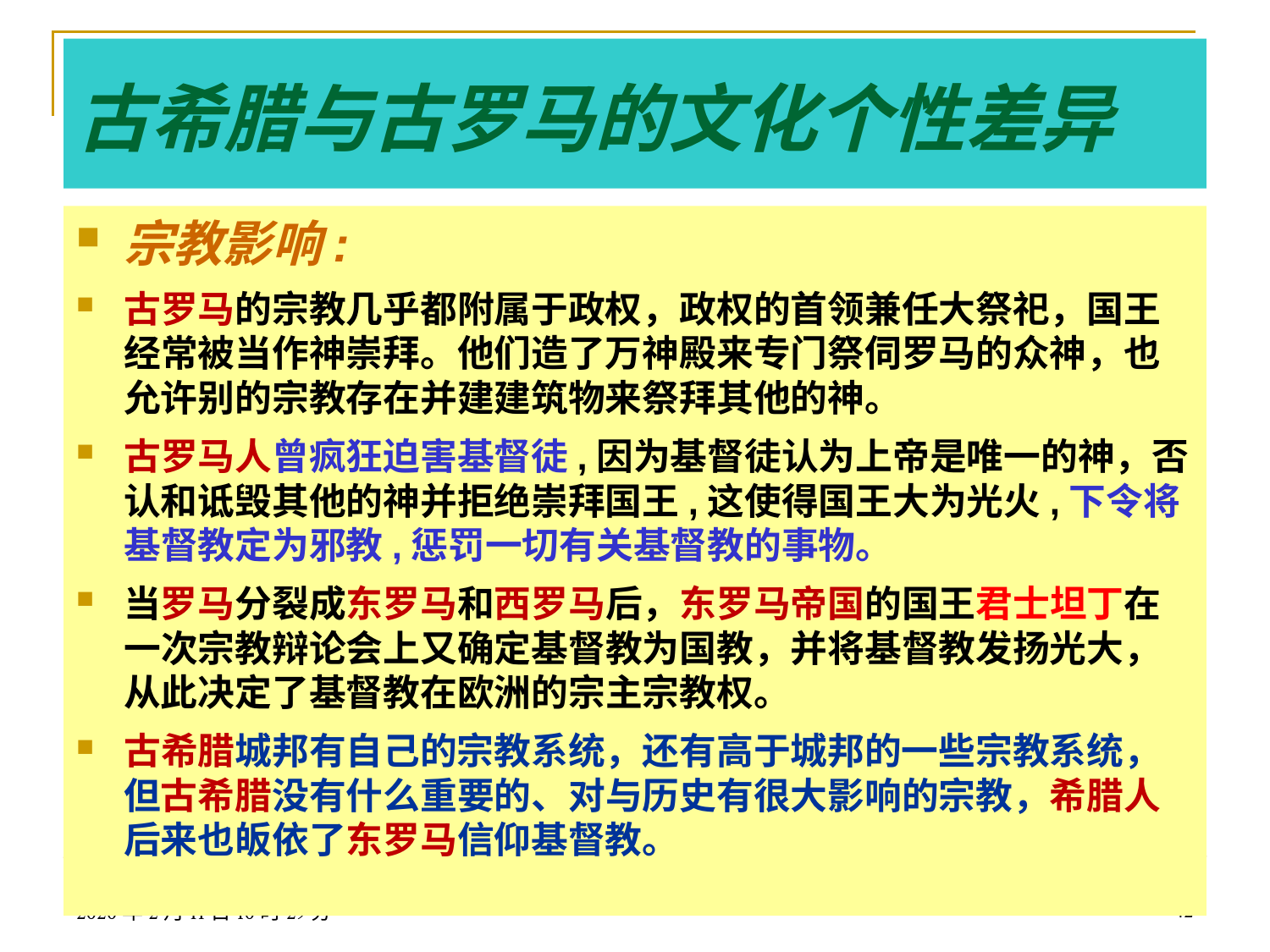

# 古希腊与古罗马的文化个性差异
宗教影响:
古罗马的宗教几乎都附属于政权，政权的首领兼任大祭祀，国王经常被当作神崇拜。他们造了万神殿来专门祭伺罗马的众神，也允许别的宗教存在并建建筑物来祭拜其他的神。
古罗马人曾疯狂迫害基督徒,因为基督徒认为上帝是唯一的神，否认和诋毁其他的神并拒绝崇拜国王,这使得国王大为光火,下令将基督教定为邪教,惩罚一切有关基督教的事物。
当罗马分裂成东罗马和西罗马后，东罗马帝国的国王君士坦丁在一次宗教辩论会上又确定基督教为国教，并将基督教发扬光大，从此决定了基督教在欧洲的宗主宗教权。
古希腊城邦有自己的宗教系统，还有高于城邦的一些宗教系统，但古希腊没有什么重要的、对与历史有很大影响的宗教，希腊人后来也皈依了东罗马信仰基督教。
2020年2月11日10时29分
42